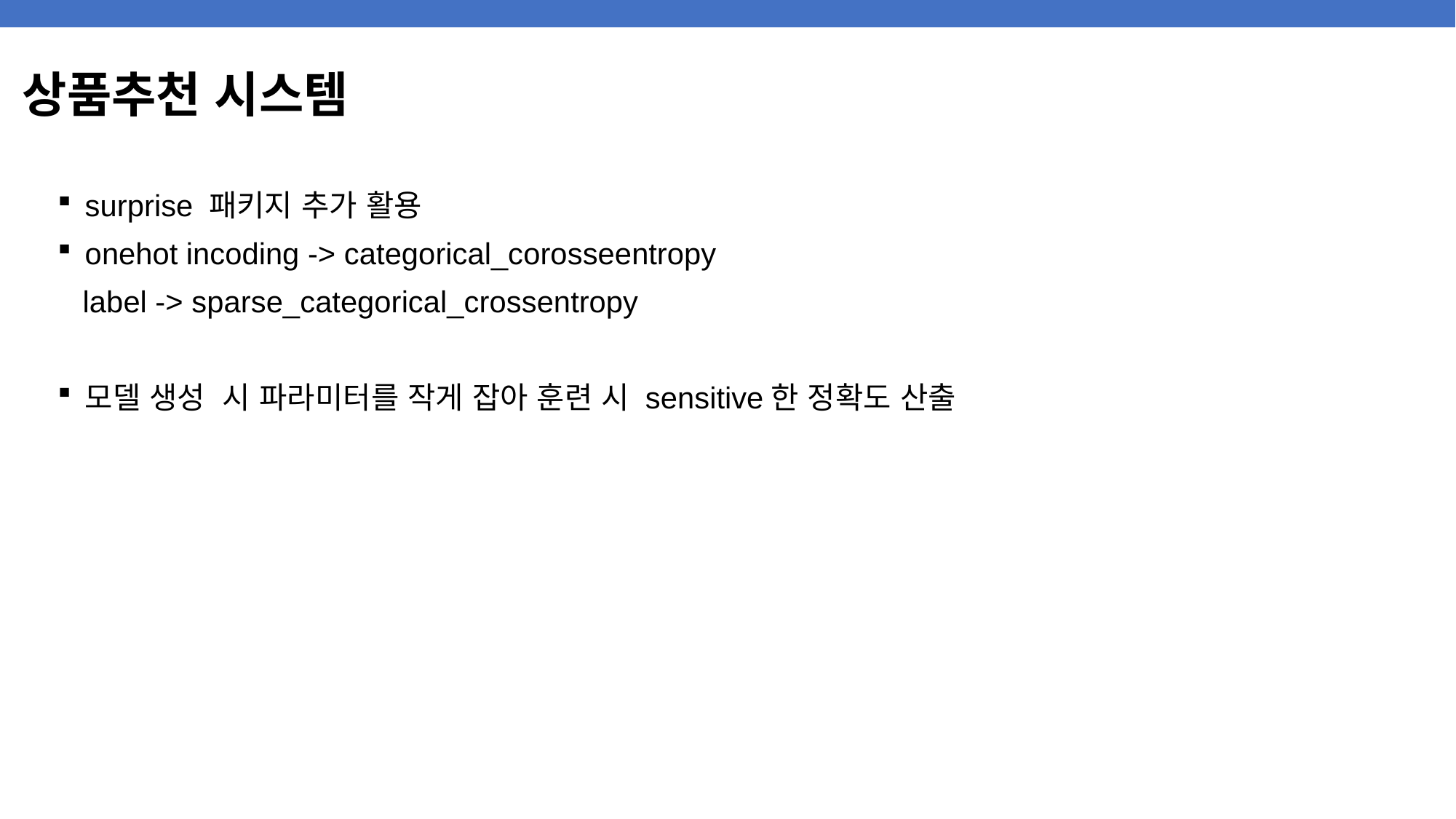

# 상품추천 시스템
surprise 패키지 추가 활용
onehot incoding -> categorical_corosseentropy
   label -> sparse_categorical_crossentropy

모델 생성  시 파라미터를 작게 잡아 훈련 시 sensitive한 정확도 산출